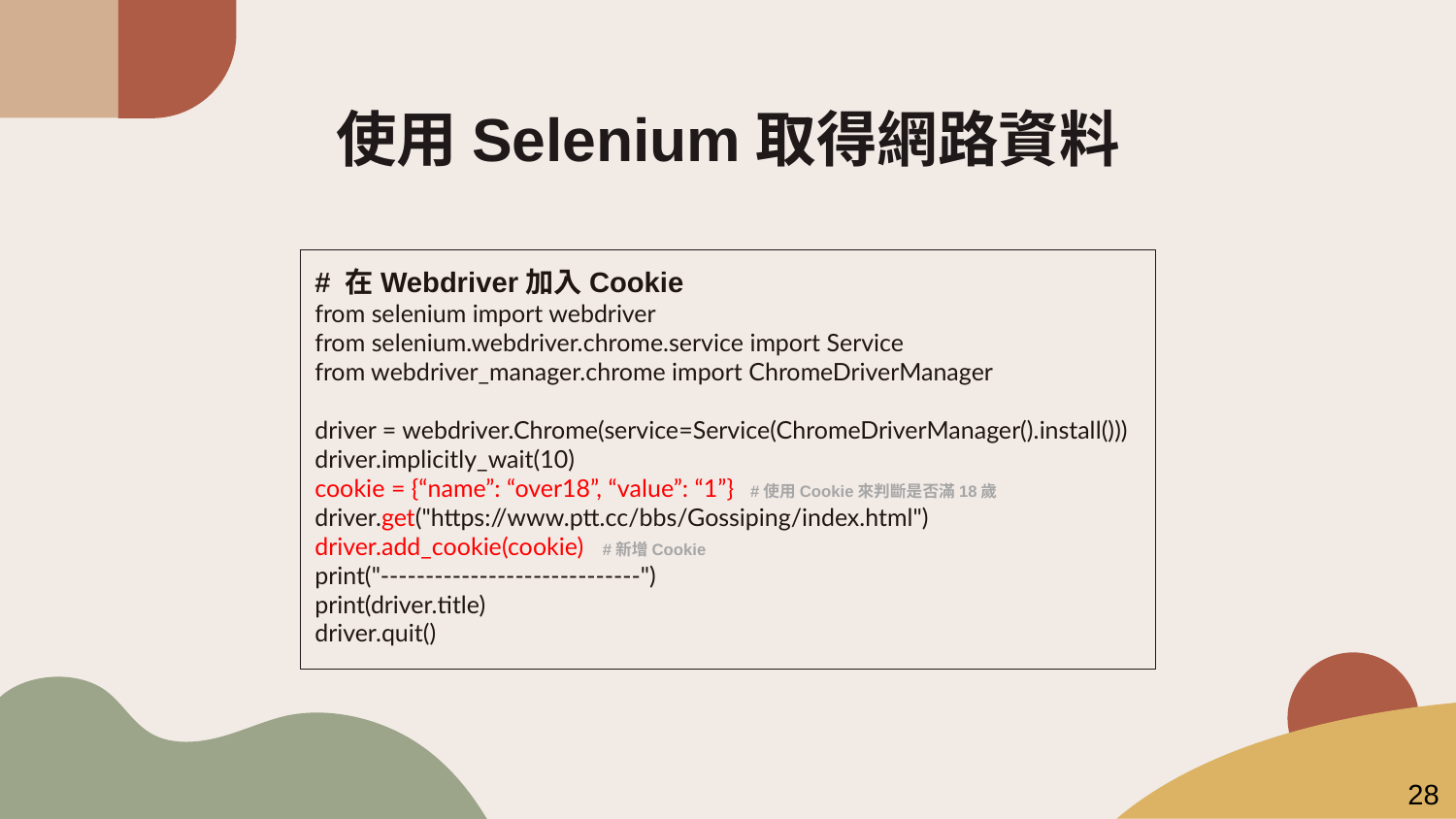

# 使用Selenium取得網路資料
# 在Webdriver加入Cookie
from selenium import webdriver
from selenium.webdriver.chrome.service import Service
from webdriver_manager.chrome import ChromeDriverManager

driver = webdriver.Chrome(service=Service(ChromeDriverManager().install()))
driver.implicitly_wait(10)
cookie = {“name”: “over18”, “value”: “1”}   #使用Cookie來判斷是否滿18歲
driver.get("https://www.ptt.cc/bbs/Gossiping/index.html")
driver.add_cookie(cookie)    #新增Cookie
print("-----------------------------")
print(driver.title)
driver.quit()
28